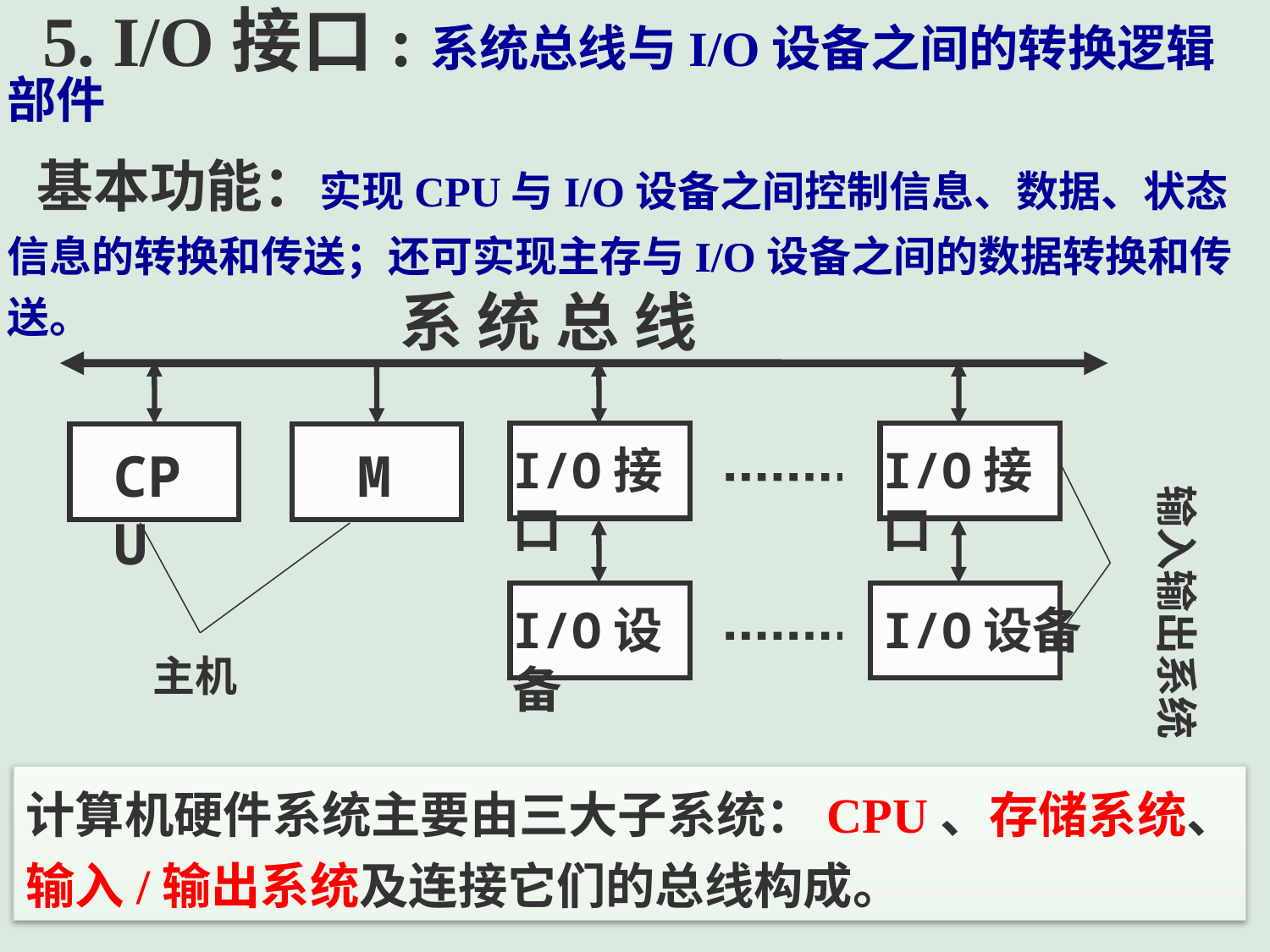

5. I/O接口:系统总线与I/O设备之间的转换逻辑部件
 基本功能：实现CPU与I/O设备之间控制信息、数据、状态信息的转换和传送；还可实现主存与I/O设备之间的数据转换和传送。
系 统 总 线

I/O接口
I/O接口
CPU
M

输入输出系统

I/O设备
I/O设备

主机
计算机硬件系统主要由三大子系统：CPU、存储系统、输入/输出系统及连接它们的总线构成。
24